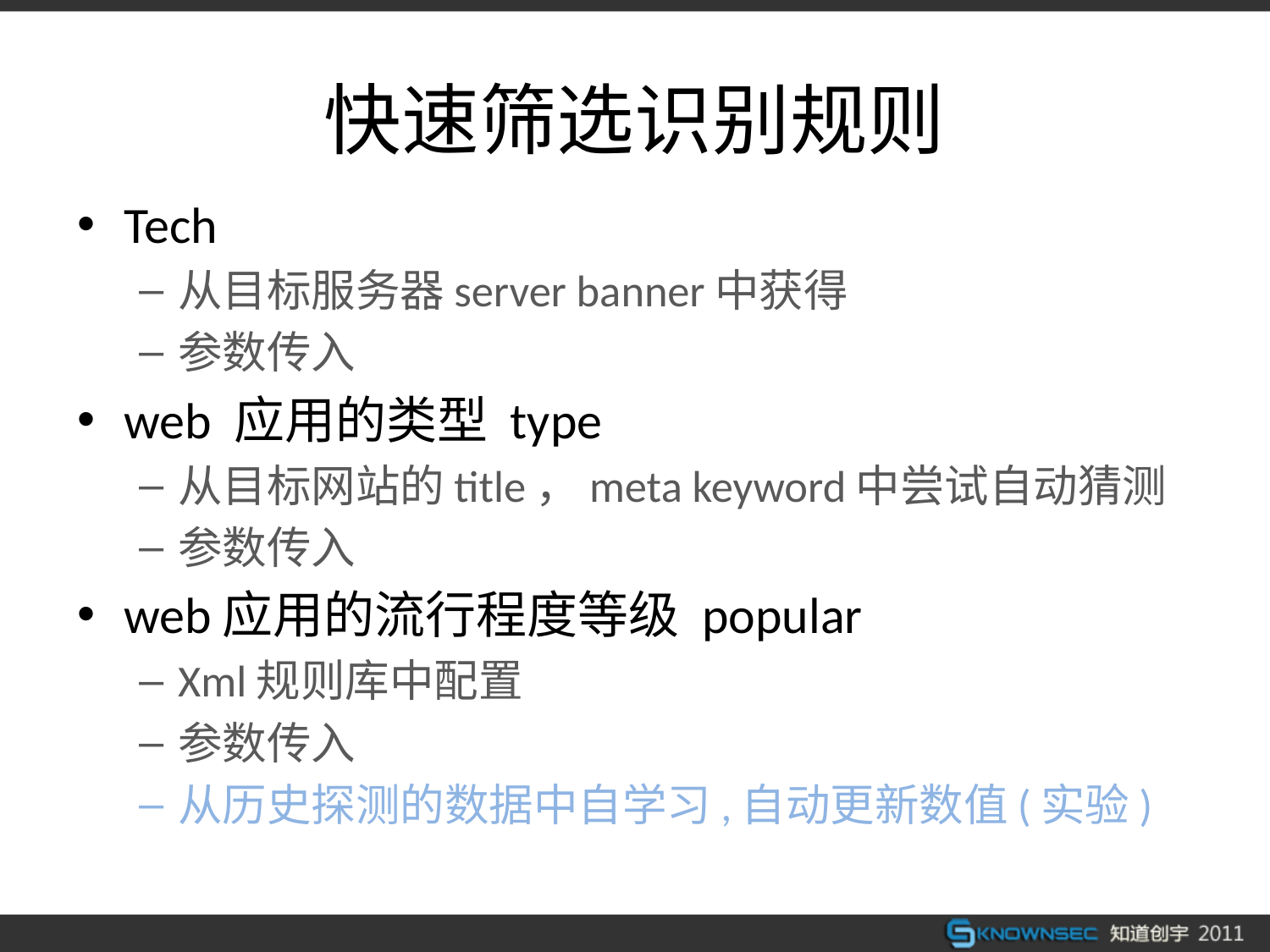

# 快速筛选识别规则
Tech
从目标服务器server banner中获得
参数传入
web 应用的类型 type
从目标网站的title，meta keyword中尝试自动猜测
参数传入
web应用的流行程度等级 popular
Xml规则库中配置
参数传入
从历史探测的数据中自学习,自动更新数值(实验)